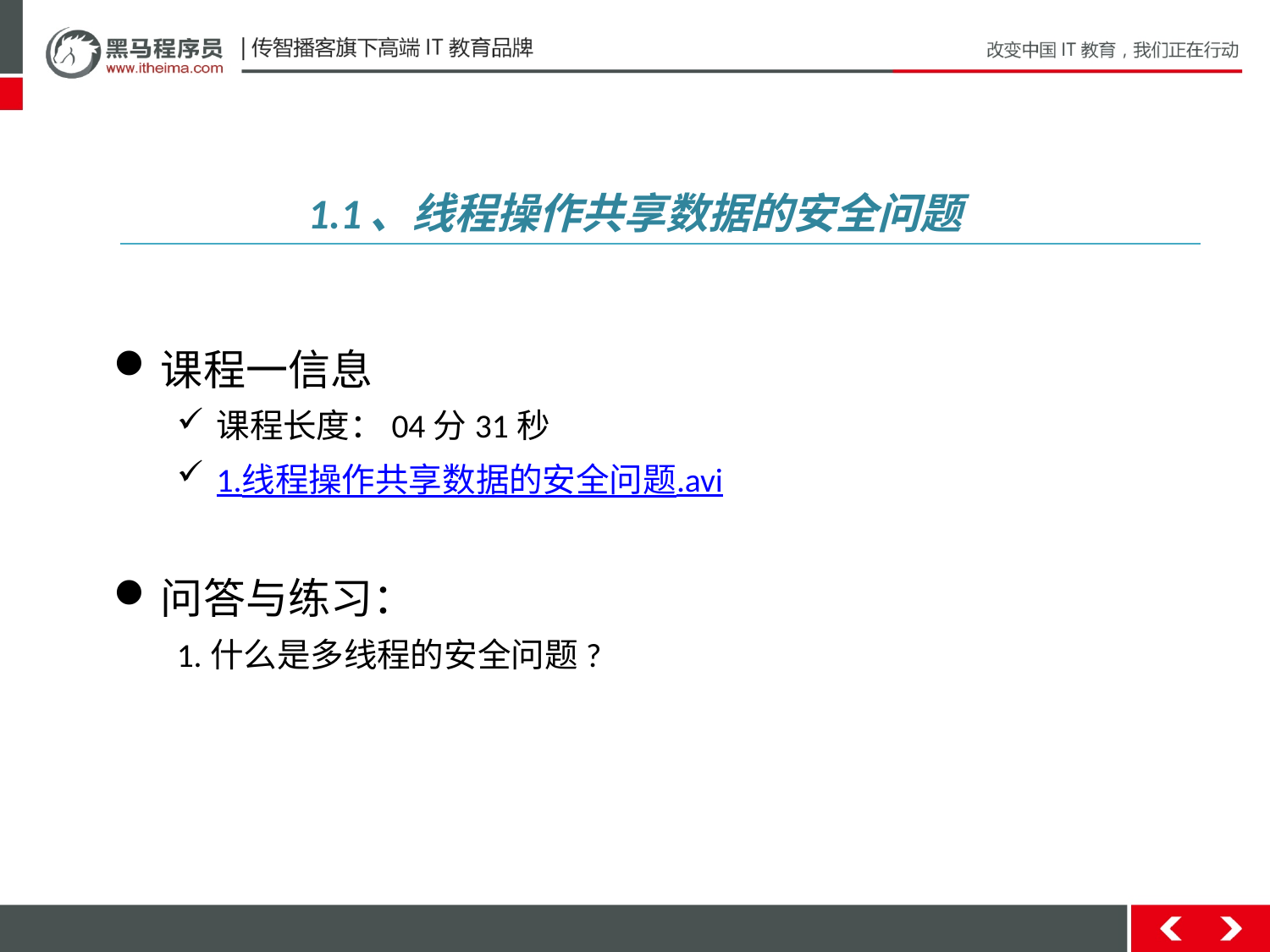

1.1、线程操作共享数据的安全问题

课程一信息
课程长度：04分31秒
1.线程操作共享数据的安全问题.avi

问答与练习：
1.什么是多线程的安全问题?